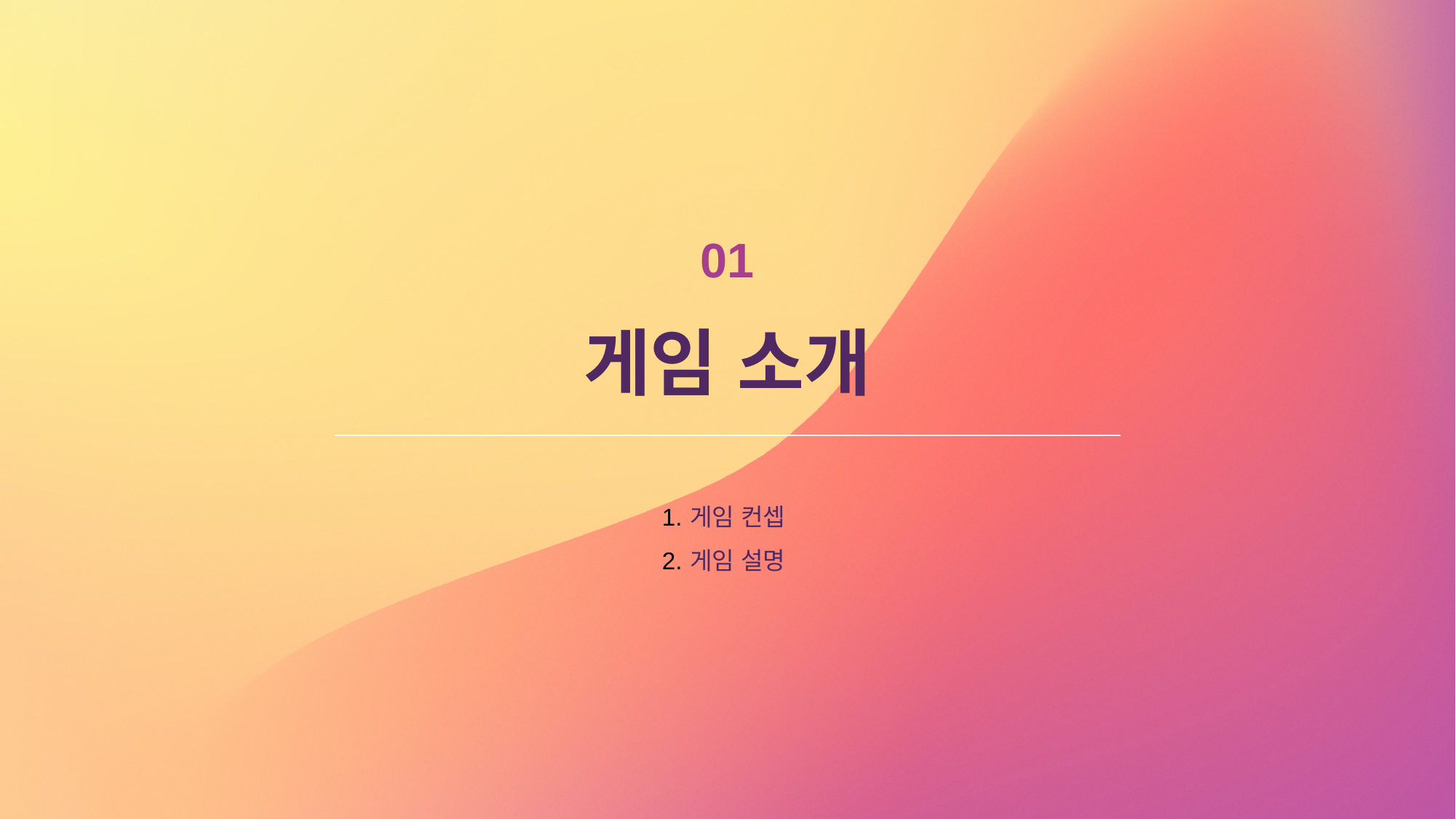

01
# 게임 소개
게임 컨셉
게임 설명